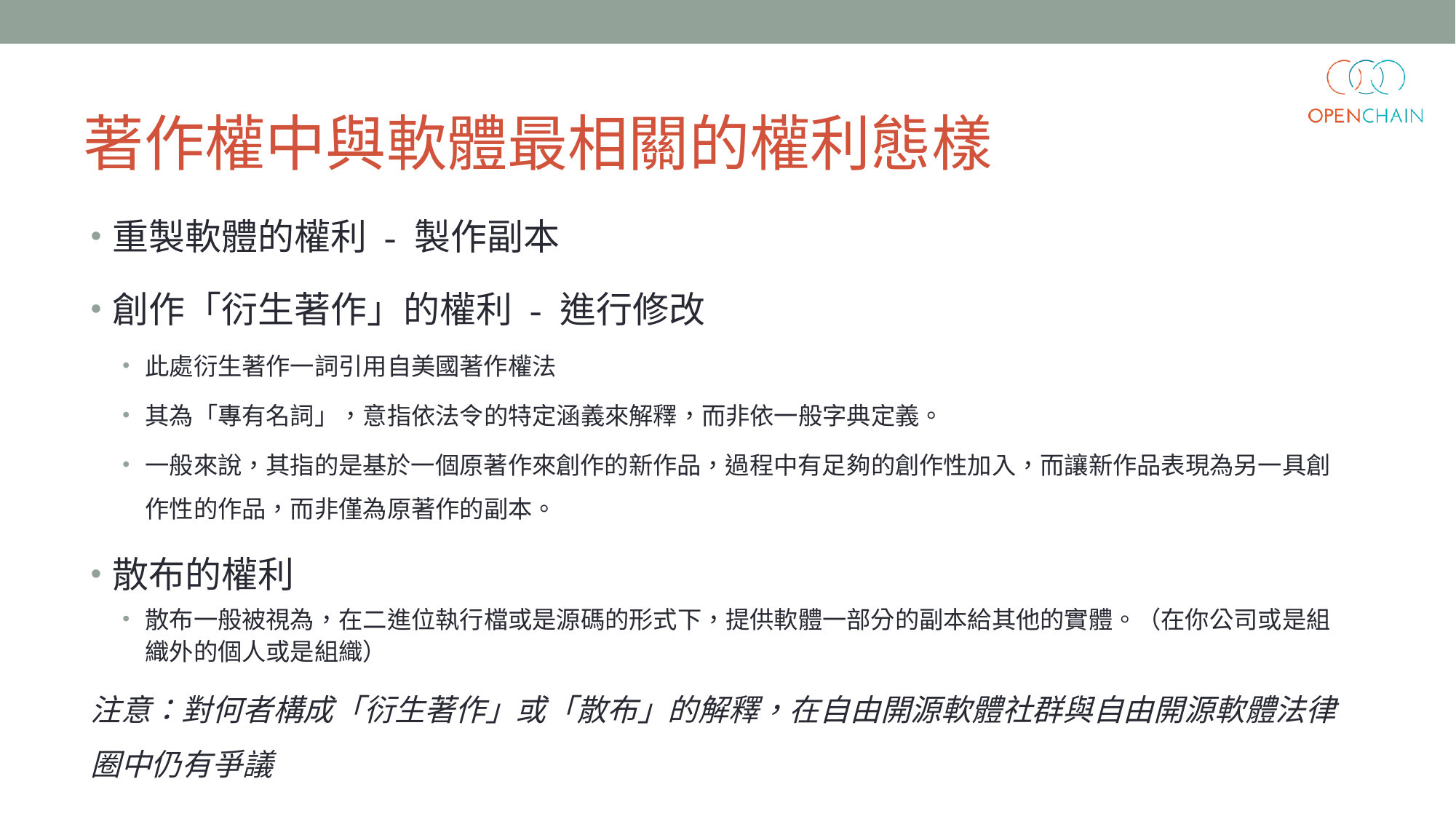

# 著作權中與軟體最相關的權利態樣
重製軟體的權利 - 製作副本
創作「衍生著作」的權利 - 進行修改
此處衍生著作一詞引用自美國著作權法
其為「專有名詞」，意指依法令的特定涵義來解釋，而非依一般字典定義。
一般來說，其指的是基於一個原著作來創作的新作品，過程中有足夠的創作性加入，而讓新作品表現為另一具創作性的作品，而非僅為原著作的副本。
散布的權利
散布一般被視為，在二進位執行檔或是源碼的形式下，提供軟體一部分的副本給其他的實體。（在你公司或是組織外的個人或是組織）
注意：對何者構成「衍生著作」或「散布」的解釋，在自由開源軟體社群與自由開源軟體法律圈中仍有爭議